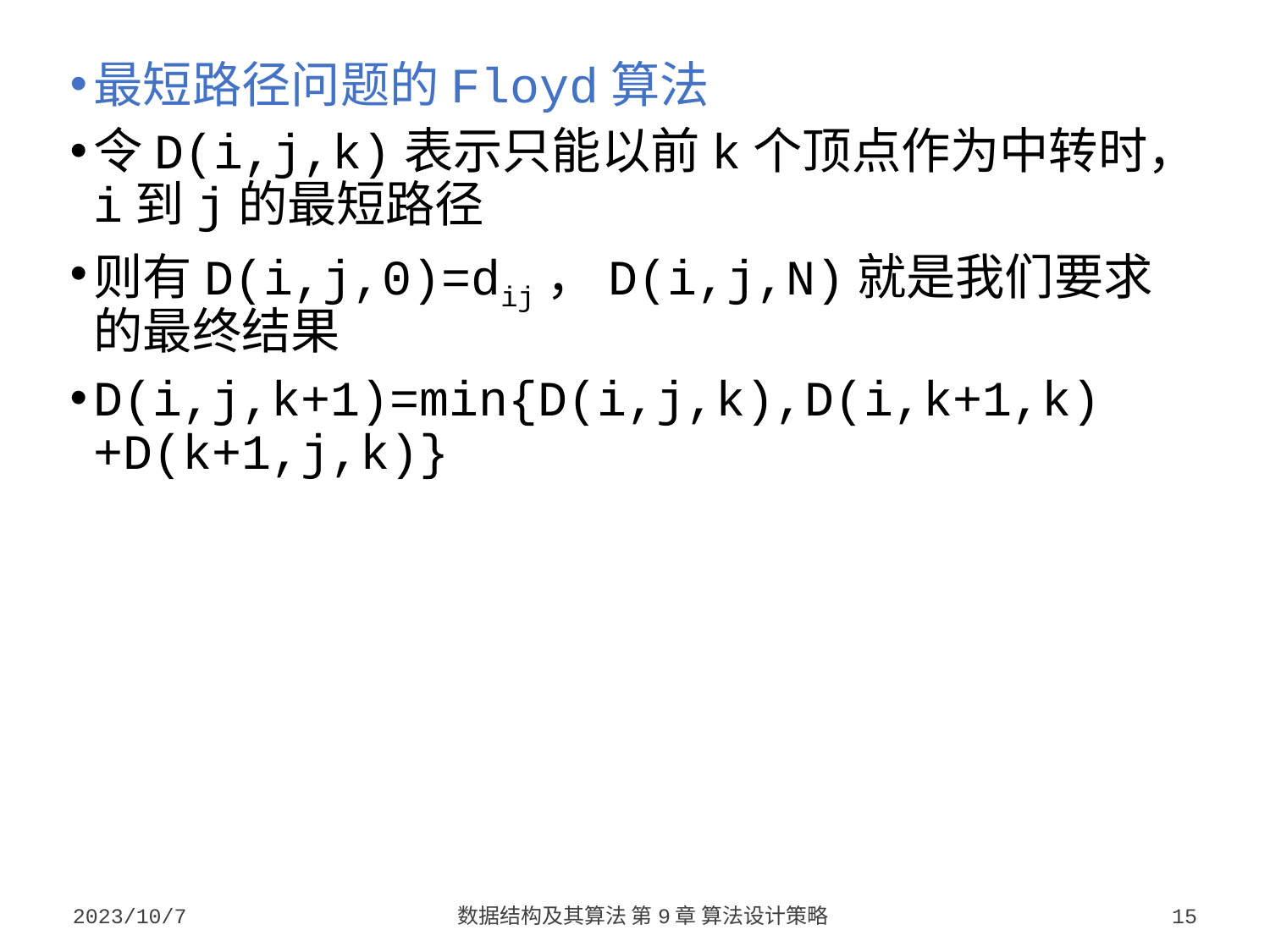

最短路径问题的Floyd算法
令D(i,j,k)表示只能以前k个顶点作为中转时，i到j的最短路径
则有D(i,j,0)=dij，D(i,j,N)就是我们要求的最终结果
D(i,j,k+1)=min{D(i,j,k),D(i,k+1,k)+D(k+1,j,k)}
2023/10/7
数据结构及其算法 第9章 算法设计策略
15